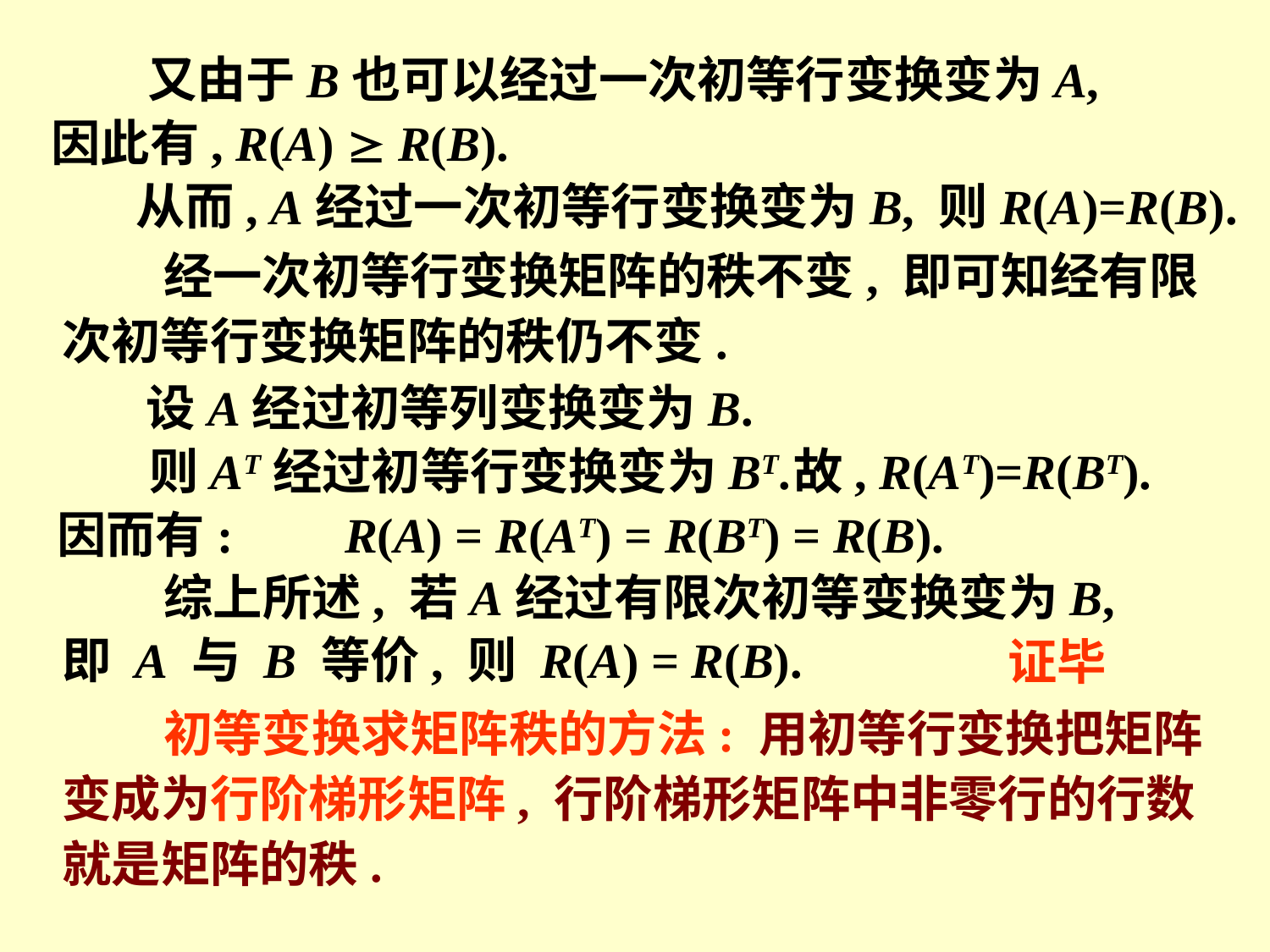

又由于B也可以经过一次初等行变换变为A,
因此有, R(A) ≥ R(B).
从而, A经过一次初等行变换变为B, 则R(A)=R(B).
        经一次初等行变换矩阵的秩不变, 即可知经有限次初等行变换矩阵的秩仍不变.
设A经过初等列变换变为B.
则AT经过初等行变换变为BT.
故, R(AT)=R(BT).
因而有:
R(A) = R(AT) = R(BT) = R(B).
        综上所述, 若A经过有限次初等变换变为B,
即 A 与 B 等价, 则 R(A) = R(B).
证毕
        初等变换求矩阵秩的方法: 用初等行变换把矩阵变成为行阶梯形矩阵, 行阶梯形矩阵中非零行的行数就是矩阵的秩.